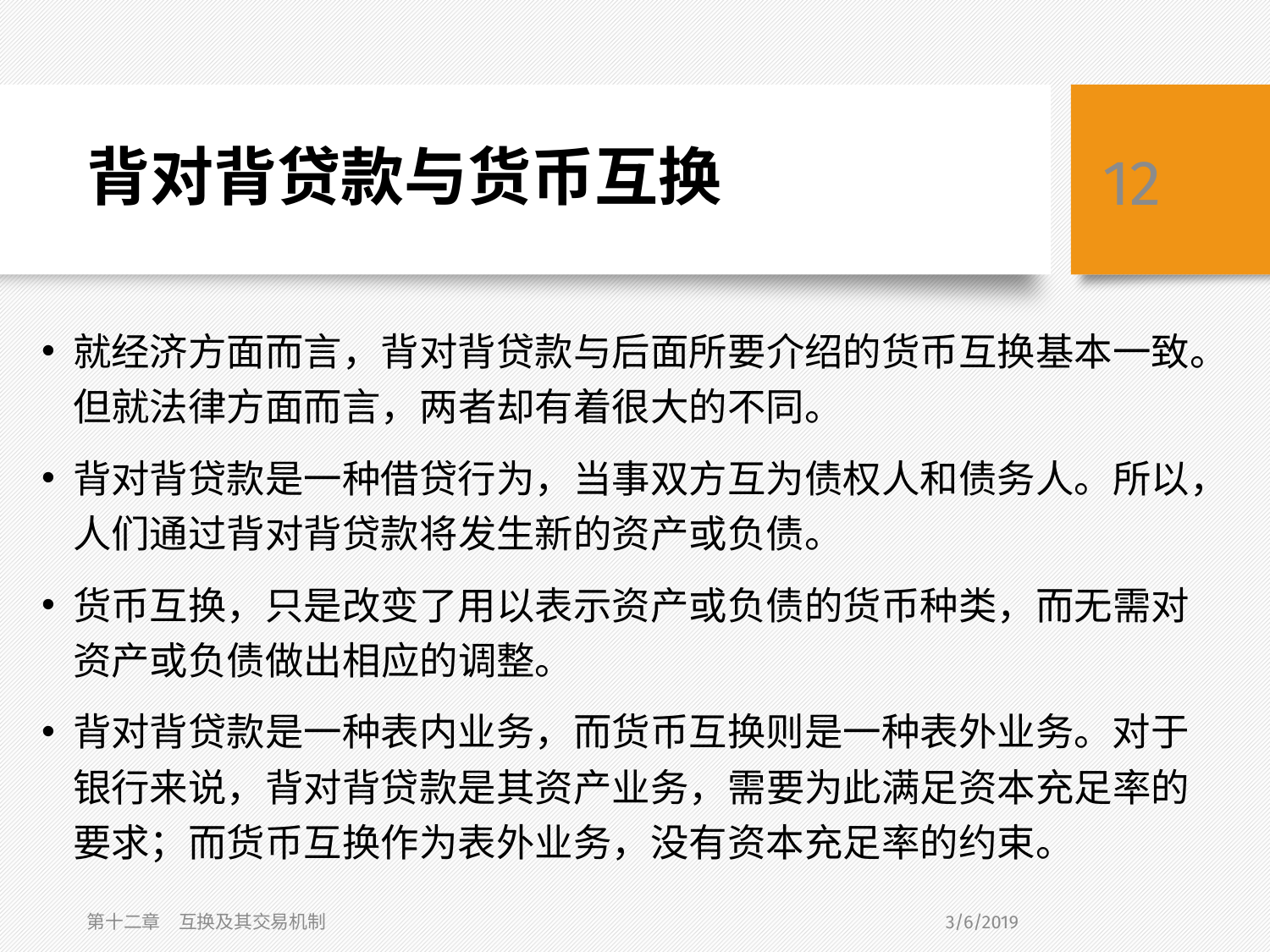

# 背对背贷款与货币互换
12
就经济方面而言，背对背贷款与后面所要介绍的货币互换基本一致。但就法律方面而言，两者却有着很大的不同。
背对背贷款是一种借贷行为，当事双方互为债权人和债务人。所以，人们通过背对背贷款将发生新的资产或负债。
货币互换，只是改变了用以表示资产或负债的货币种类，而无需对资产或负债做出相应的调整。
背对背贷款是一种表内业务，而货币互换则是一种表外业务。对于银行来说，背对背贷款是其资产业务，需要为此满足资本充足率的要求；而货币互换作为表外业务，没有资本充足率的约束。

3/6/2019
第十二章　互换及其交易机制